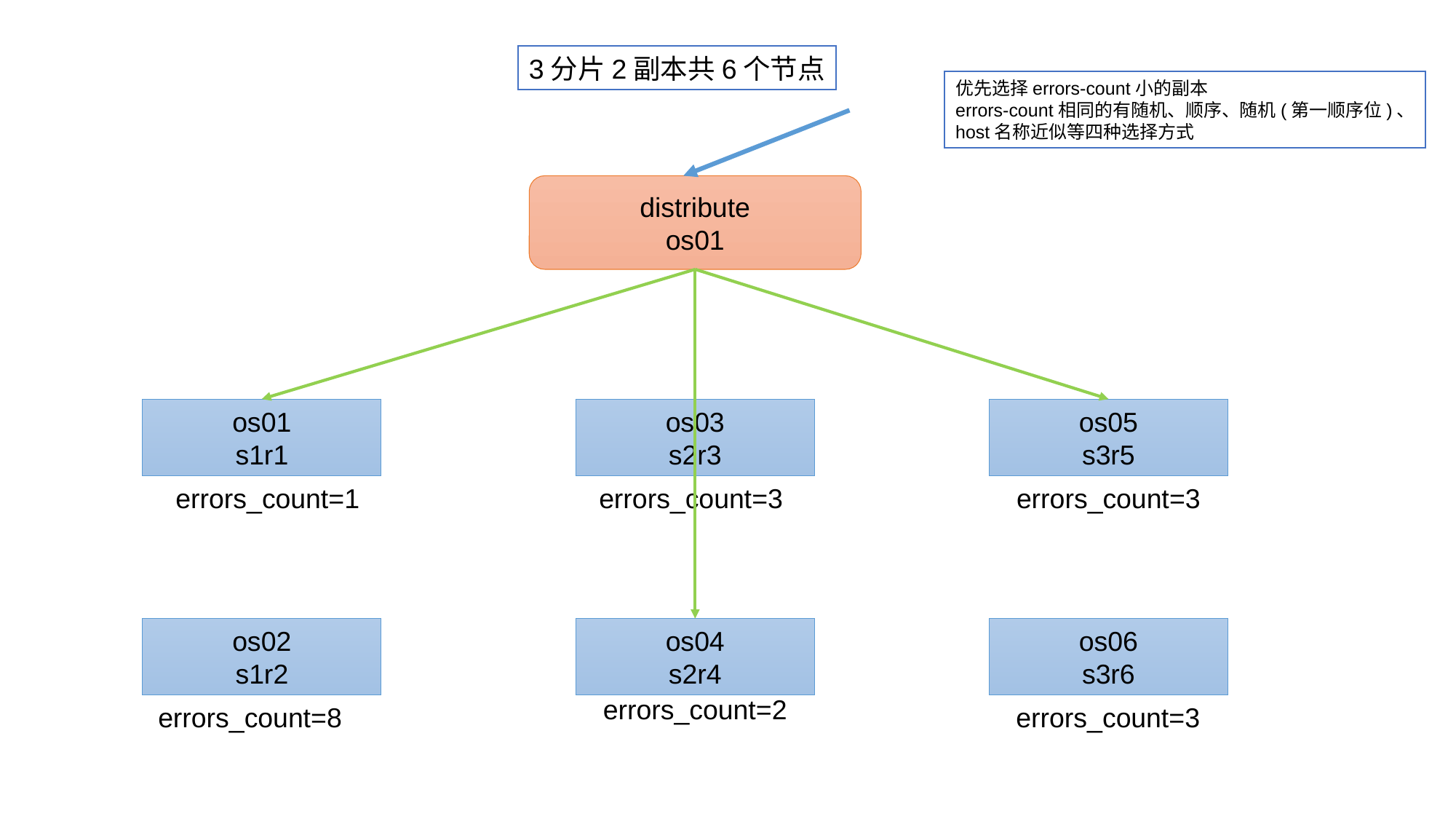

3分片2副本共6个节点
优先选择errors-count小的副本
errors-count相同的有随机、顺序、随机(第一顺序位)、
host名称近似等四种选择方式
distribute
os01
os03
s2r3
os05
s3r5
os01
s1r1
errors_count=1
errors_count=3
errors_count=3
os06
s3r6
os02
s1r2
os04
s2r4
errors_count=2
errors_count=8
errors_count=3